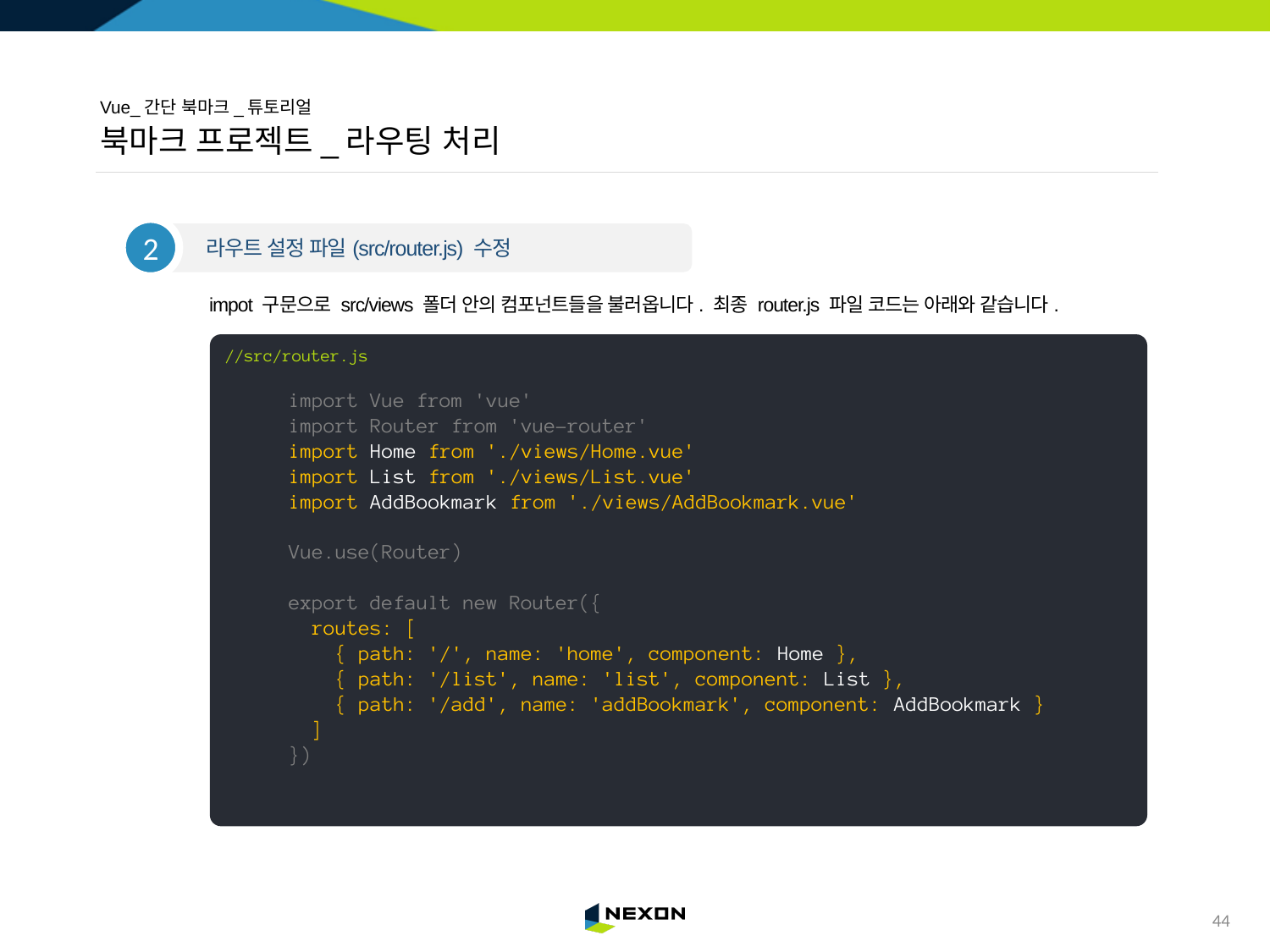

# Vue_간단 북마크_튜토리얼 북마크 프로젝트_라우팅 처리
2
라우트 설정 파일(src/router.js) 수정
impot 구문으로 src/views 폴더 안의 컴포넌트들을 불러옵니다. 최종 router.js 파일 코드는 아래와 같습니다.
//src/router.js

import Vue from 'vue'
import Router from 'vue-router'
import Home from './views/Home.vue'
import List from './views/List.vue'
import AddBookmark from './views/AddBookmark.vue'

Vue.use(Router)

export default new Router({
  routes: [
    { path: '/', name: 'home', component: Home },
    { path: '/list', name: 'list', component: List },
    { path: '/add', name: 'addBookmark', component: AddBookmark }
  ]
})
44